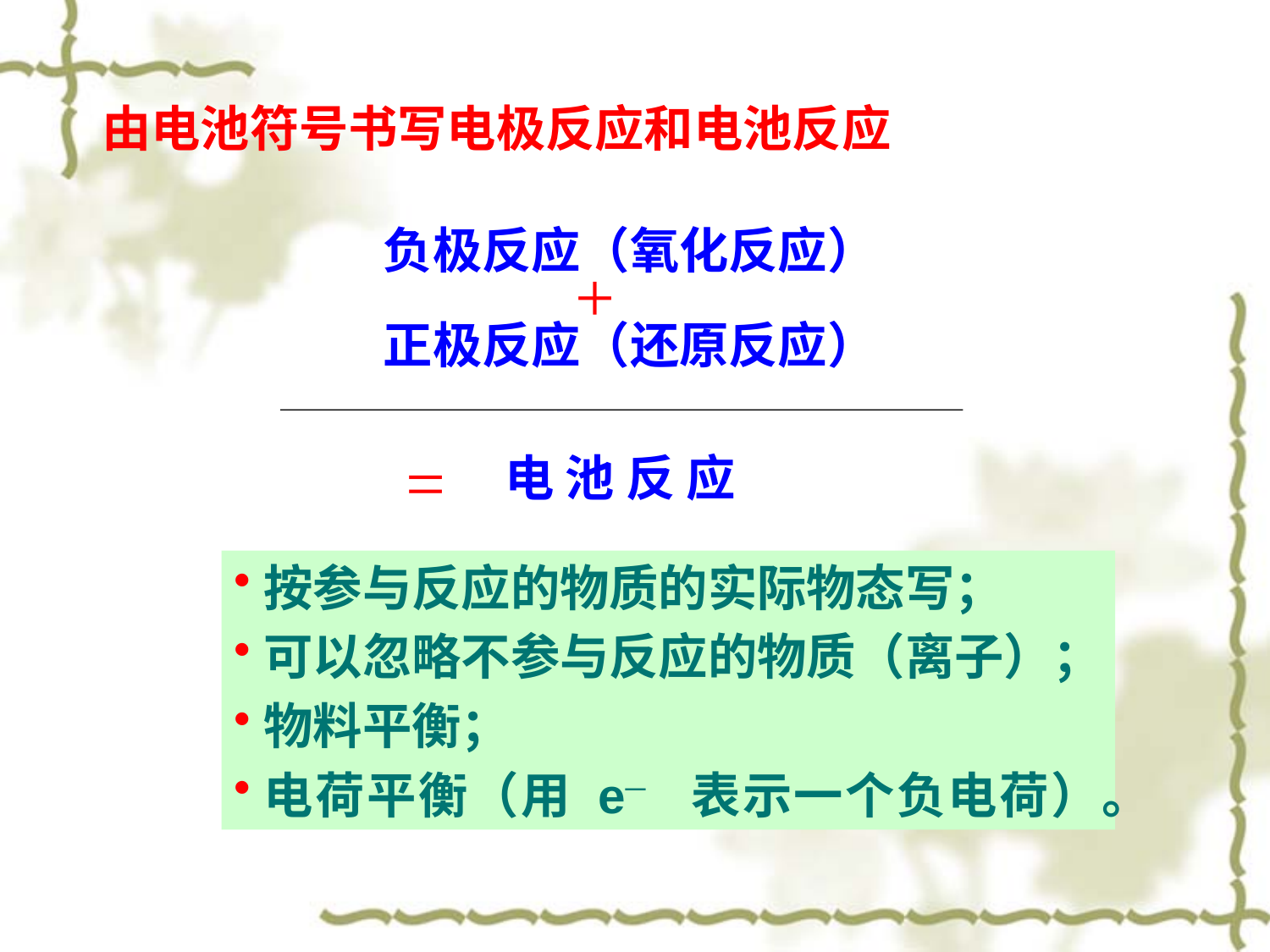

由电池符号书写电极反应和电池反应
负极反应（氧化反应）
+
正极反应（还原反应）

=
电 池 反 应
按参与反应的物质的实际物态写；
可以忽略不参与反应的物质（离子）；
物料平衡；
电荷平衡（用 e─ 表示一个负电荷）。